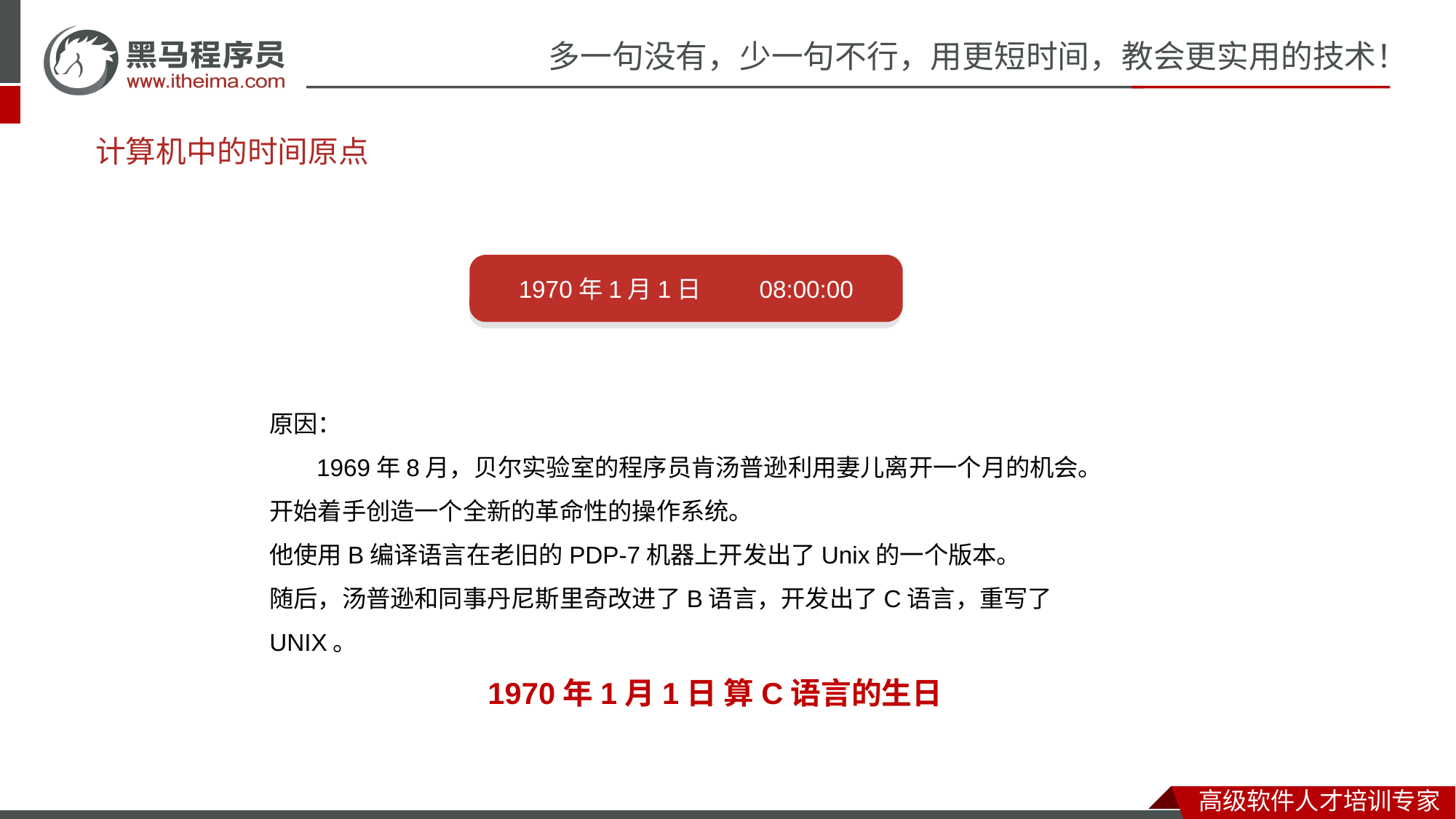

# System
计算机中的时间原点
System也是一个工具类，提供了一些与系统相关的方法
1970年1月1日 	   08:00:00
| 方法名 | 说明 |
| --- | --- |
| public static void exit​(int status) | 终止当前运行的 Java 虚拟机 |
| public static long currentTimeMillis​() | 返回当前系统的时间毫秒值形式 |
| public static void arraycopy(数据源数组, 起始索引, 目的地数组, 起始索引, 拷贝个数) | 数组拷贝 |
原因：
       1969年8月，贝尔实验室的程序员肯汤普逊利用妻儿离开一个月的机会。
开始着手创造一个全新的革命性的操作系统。
他使用B编译语言在老旧的PDP-7机器上开发出了Unix的一个版本。
随后，汤普逊和同事丹尼斯里奇改进了B语言，开发出了C语言，重写了UNIX。
		1970年1月1日 算C语言的生日